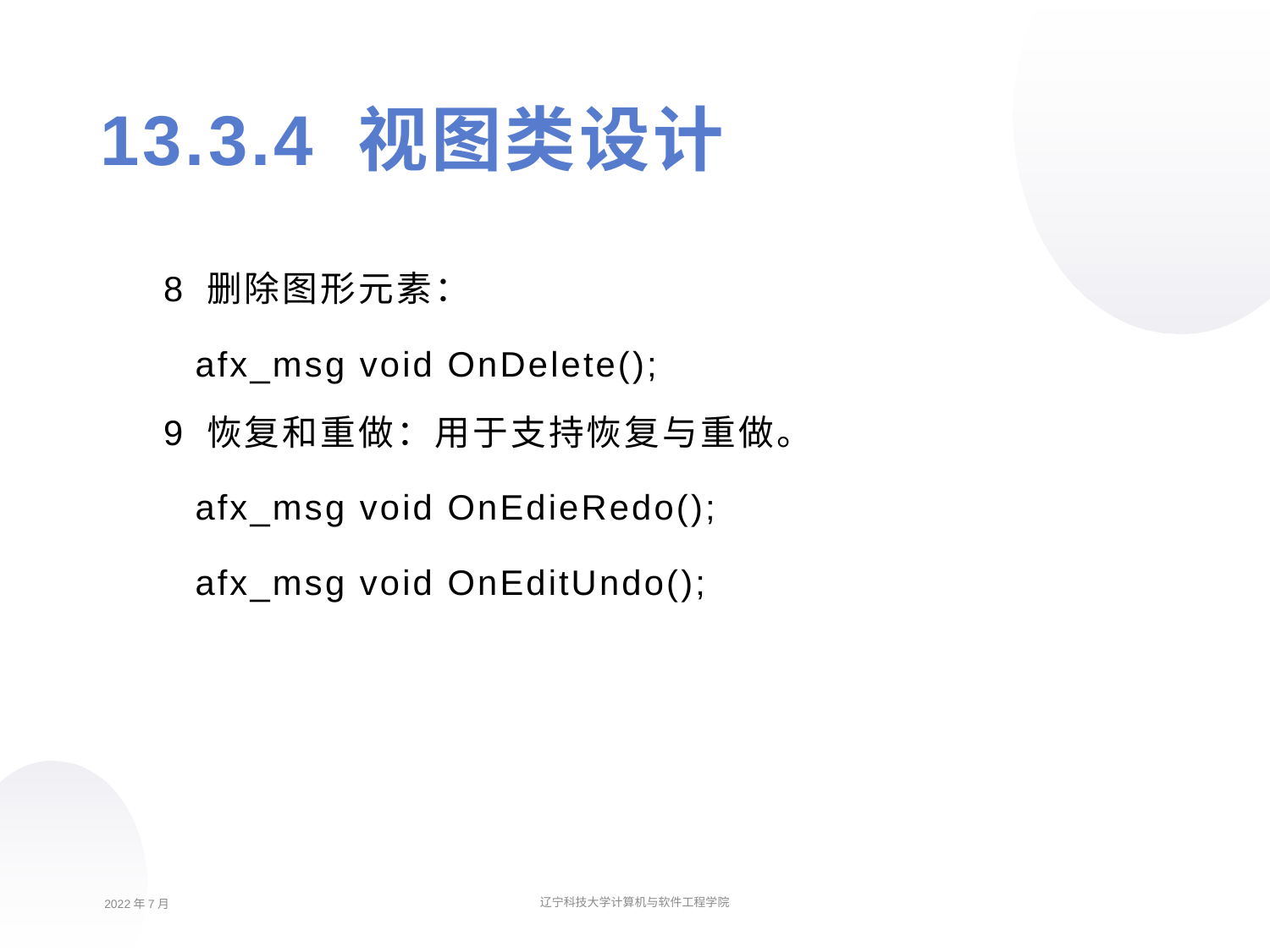

13.3.4 视图类设计
8 删除图形元素：
afx_msg void OnDelete();
9 恢复和重做：用于支持恢复与重做。
afx_msg void OnEdieRedo();
afx_msg void OnEditUndo();

2022年7月
辽宁科技大学计算机与软件工程学院
58